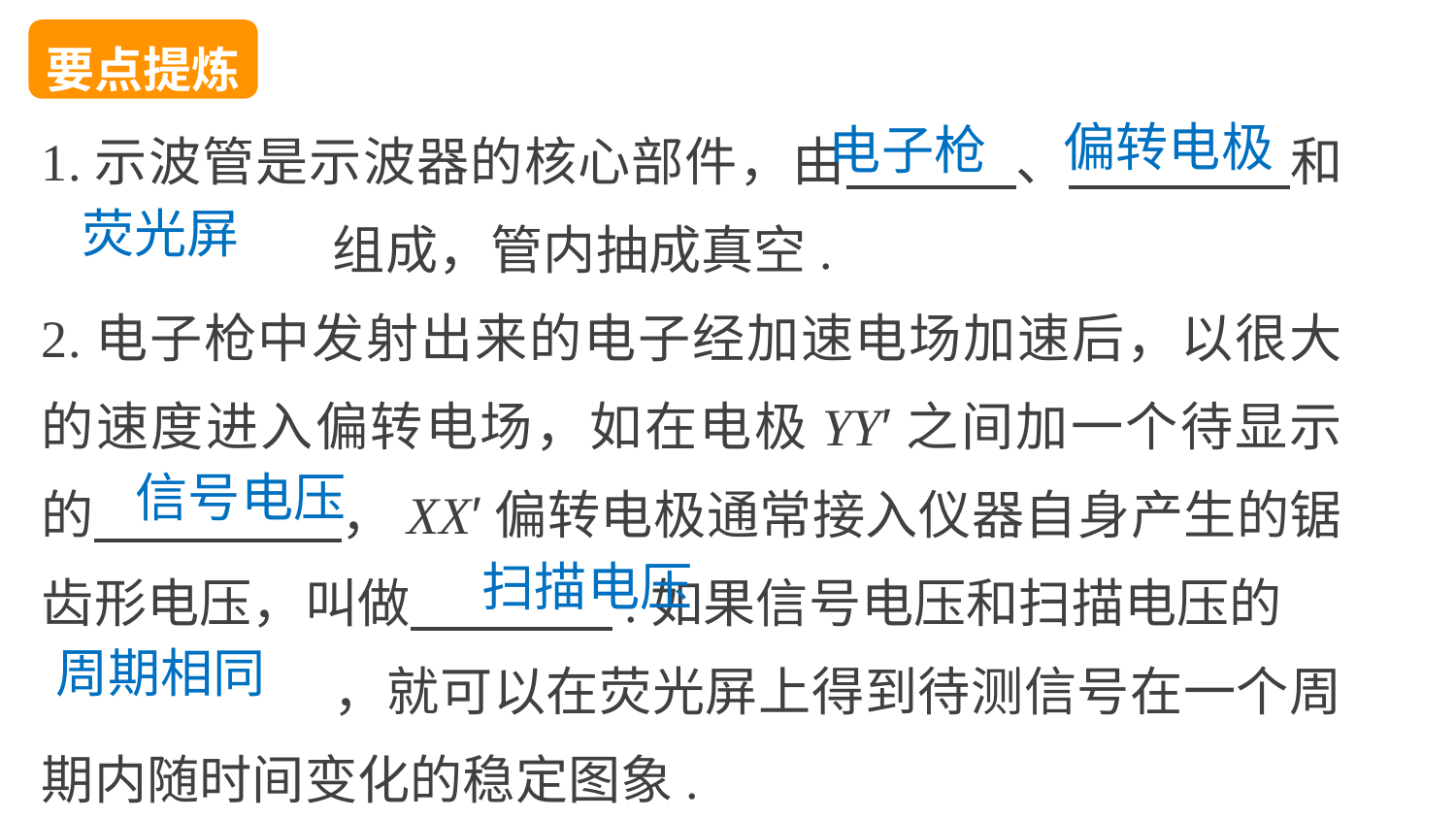

要点提炼
1.示波管是示波器的核心部件，由             、                 和		组成，管内抽成真空.
2.电子枪中发射出来的电子经加速电场加速后，以很大的速度进入偏转电场，如在电极YY′之间加一个待显示的                    ，XX′偏转电极通常接入仪器自身产生的锯齿形电压，叫做                 .如果信号电压和扫描电压的
		，就可以在荧光屏上得到待测信号在一个周期内随时间变化的稳定图象.
偏转电极
电子枪
荧光屏
信号电压
扫描电压
周期相同